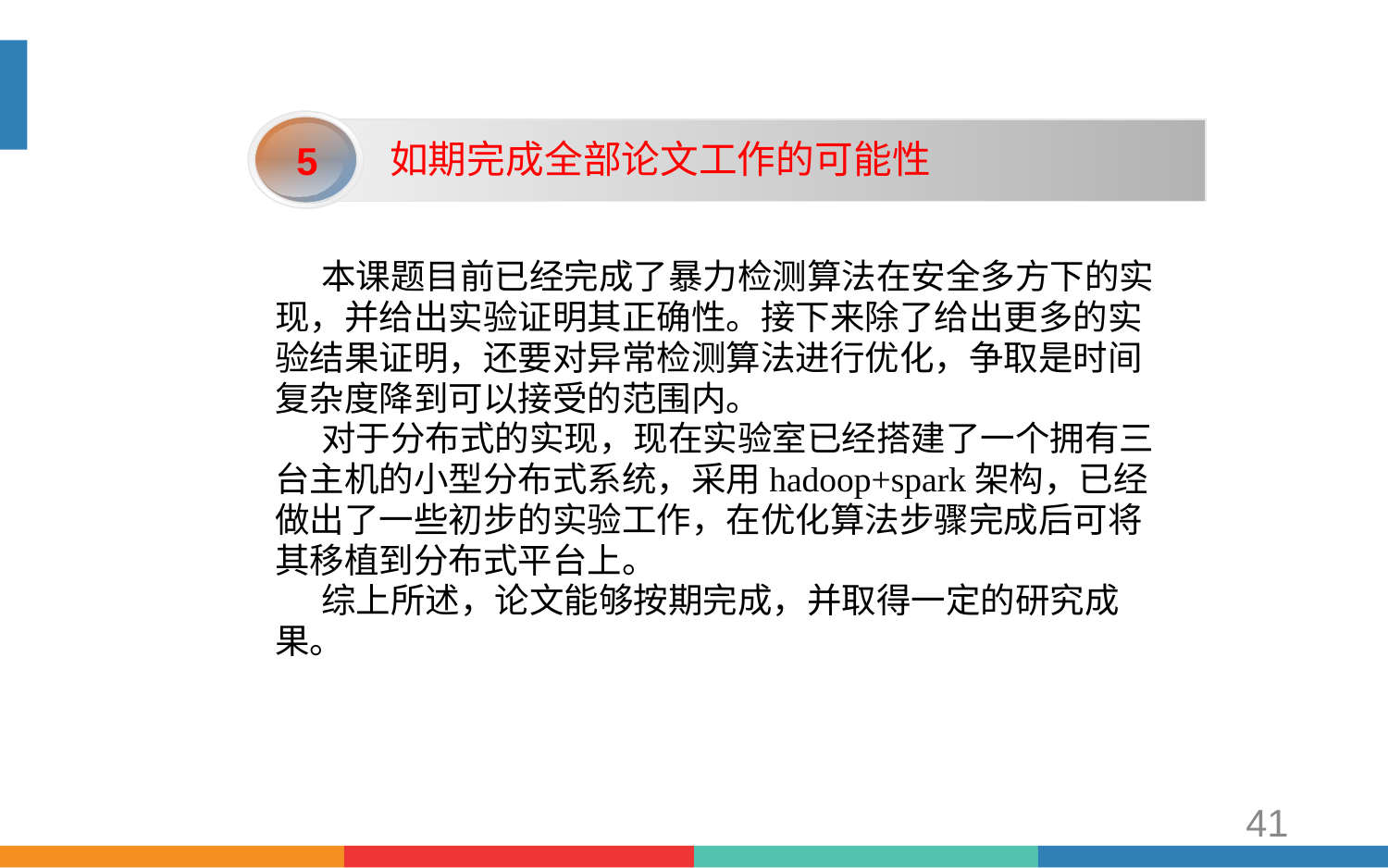

5
如期完成全部论文工作的可能性
本课题目前已经完成了暴力检测算法在安全多方下的实现，并给出实验证明其正确性。接下来除了给出更多的实验结果证明，还要对异常检测算法进行优化，争取是时间复杂度降到可以接受的范围内。
对于分布式的实现，现在实验室已经搭建了一个拥有三台主机的小型分布式系统，采用hadoop+spark架构，已经做出了一些初步的实验工作，在优化算法步骤完成后可将其移植到分布式平台上。
综上所述，论文能够按期完成，并取得一定的研究成果。

41